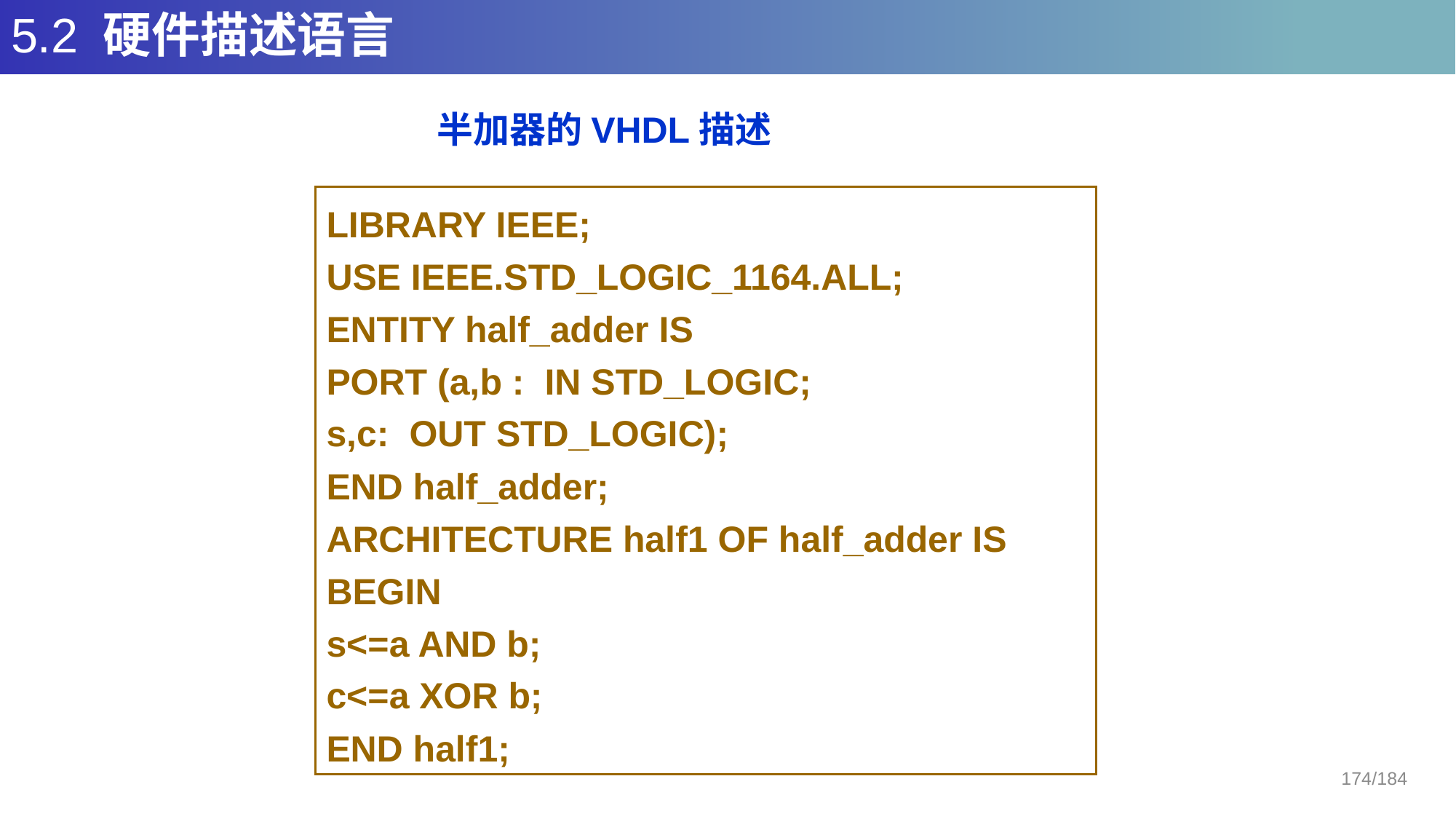

# 5.2 硬件描述语言
半加器的VHDL描述
LIBRARY IEEE;
USE IEEE.STD_LOGIC_1164.ALL;
ENTITY half_adder IS
PORT (a,b :  IN STD_LOGIC;
s,c:  OUT STD_LOGIC);
END half_adder;
ARCHITECTURE half1 OF half_adder IS
BEGIN
s<=a AND b;
c<=a XOR b;
END half1;
174/184